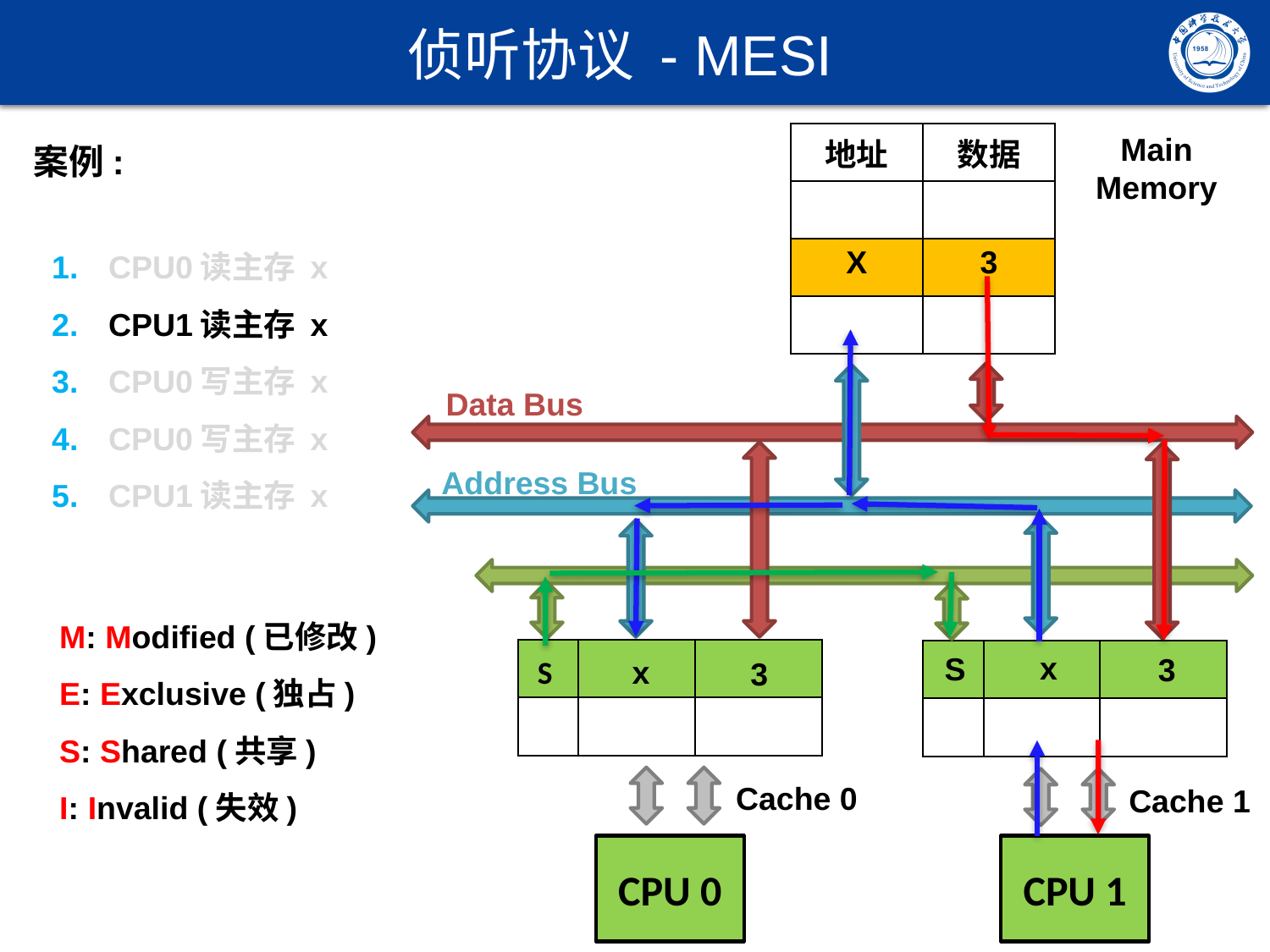

# 侦听协议 - MESI
| 地址 | 数据 |
| --- | --- |
|  |  |
| X | 3 |
|  |  |
Main
Memory
案例:
 CPU0读主存 x
 CPU1读主存 x
 CPU0写主存 x
 CPU0写主存 x
 CPU1读主存 x

Data Bus

Address Bus

M: Modified (已修改)
E: Exclusive (独占)
S: Shared (共享)
I: Invalid (失效)

|  |  |  |
| --- | --- | --- |
|  |  |  |
|  |  |  |
| --- | --- | --- |
|  |  |  |

x
3
S
S
x
3
Cache 0
Cache 1

CPU 0
CPU 1